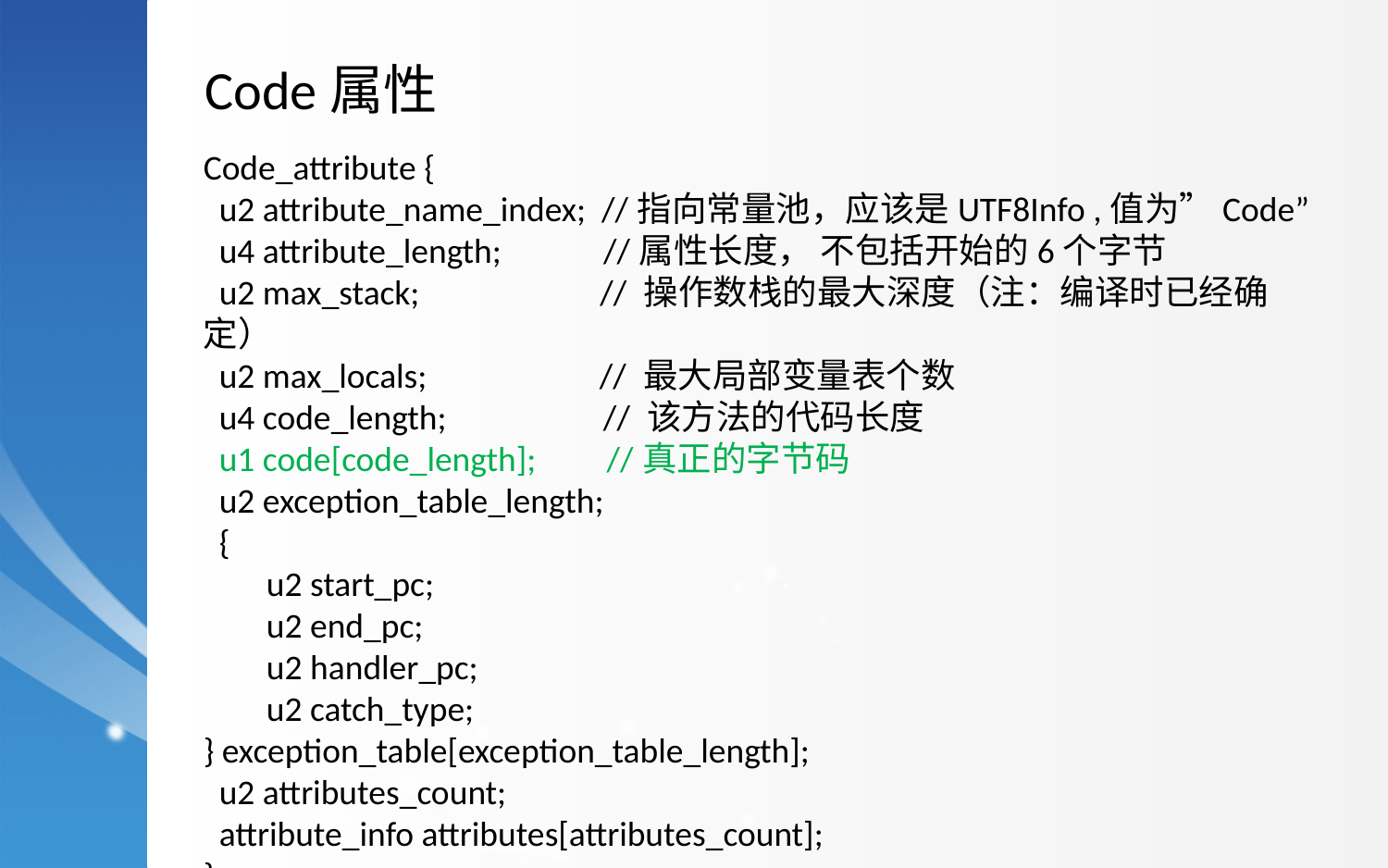

Code属性
Code_attribute {
  u2 attribute_name_index;  //指向常量池，应该是UTF8Info ,值为”Code”
  u4 attribute_length;             //属性长度， 不包括开始的6个字节
  u2 max_stack;                       // 操作数栈的最大深度（注：编译时已经确定）
  u2 max_locals;                      // 最大局部变量表个数
  u4 code_length;                    // 该方法的代码长度
  u1 code[code_length];         //真正的字节码
  u2 exception_table_length;
  {
        u2 start_pc;
        u2 end_pc;
        u2 handler_pc;
        u2 catch_type;
} exception_table[exception_table_length];
  u2 attributes_count;
  attribute_info attributes[attributes_count];
}